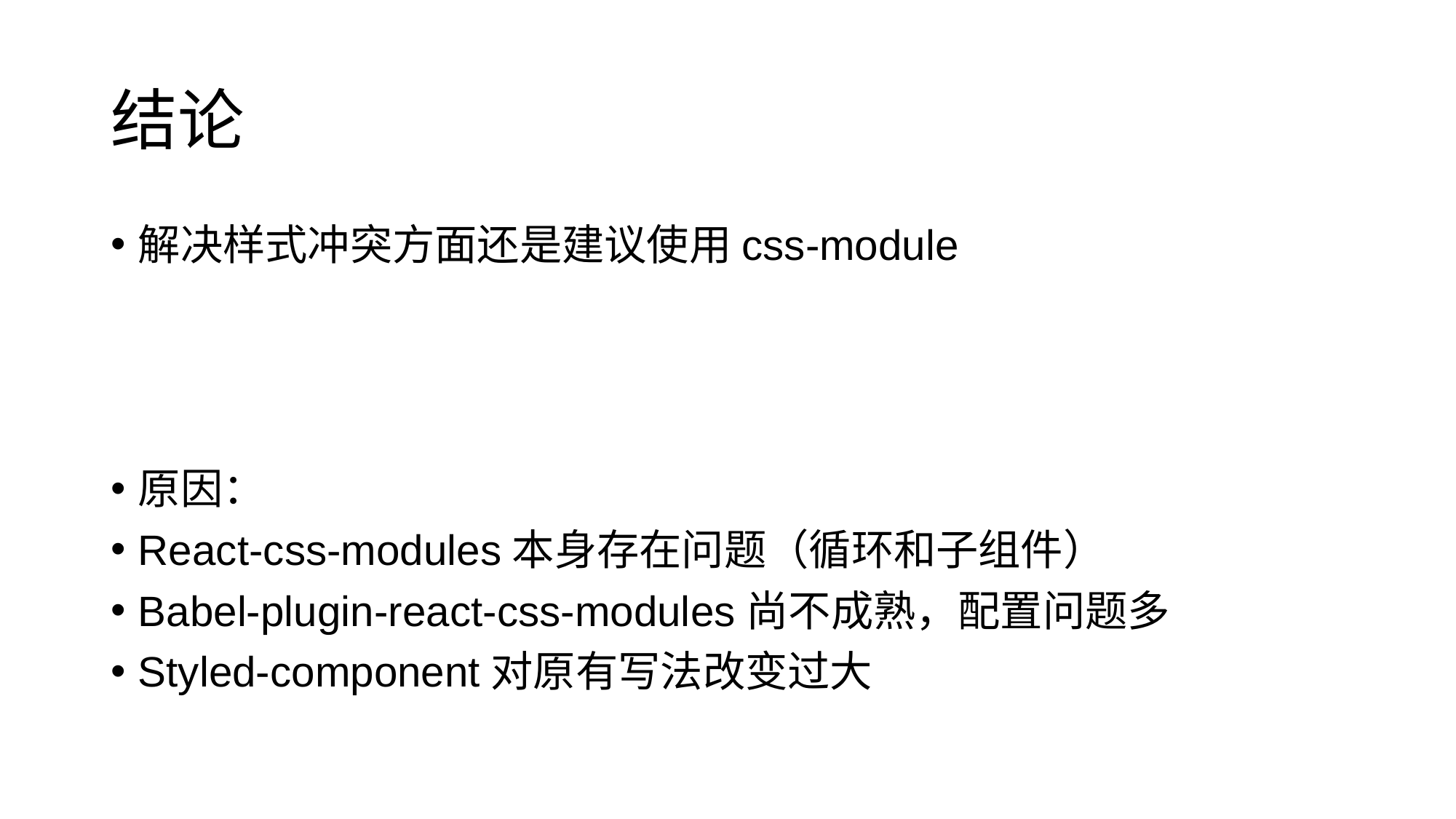

# 结论
解决样式冲突方面还是建议使用css-module

原因：
React-css-modules本身存在问题（循环和子组件）
Babel-plugin-react-css-modules尚不成熟，配置问题多
Styled-component对原有写法改变过大